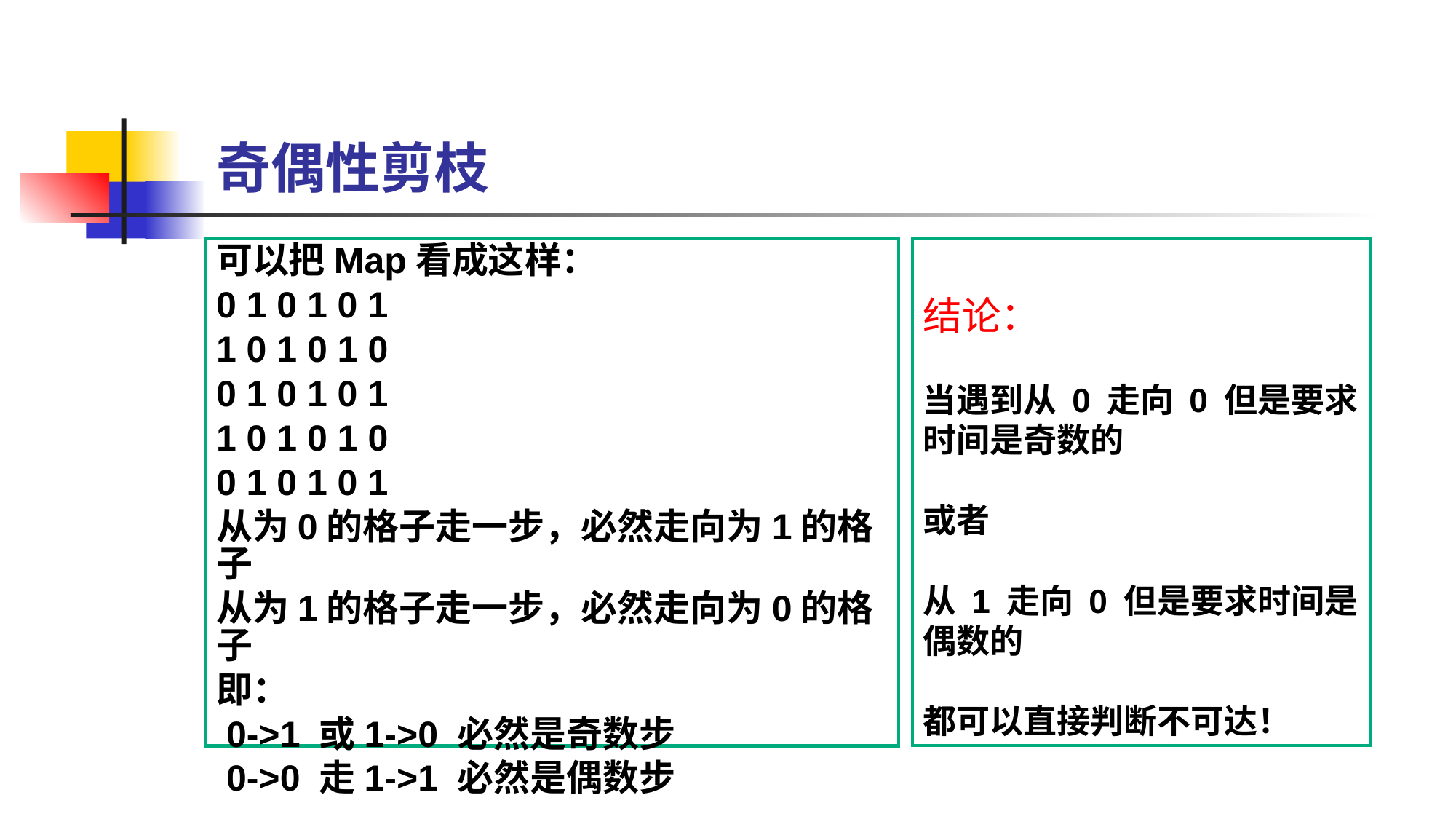

# 奇偶性剪枝
可以把Map看成这样：
0 1 0 1 0 1
1 0 1 0 1 0
0 1 0 1 0 1
1 0 1 0 1 0
0 1 0 1 0 1
从为0的格子走一步，必然走向为1的格子
从为1的格子走一步，必然走向为0的格子
即：
 0->1 或1->0 必然是奇数步
 0->0 走1->1 必然是偶数步

结论：

当遇到从 0 走向 0 但是要求时间是奇数的

或者

从 1 走向 0 但是要求时间是偶数的

都可以直接判断不可达！

15